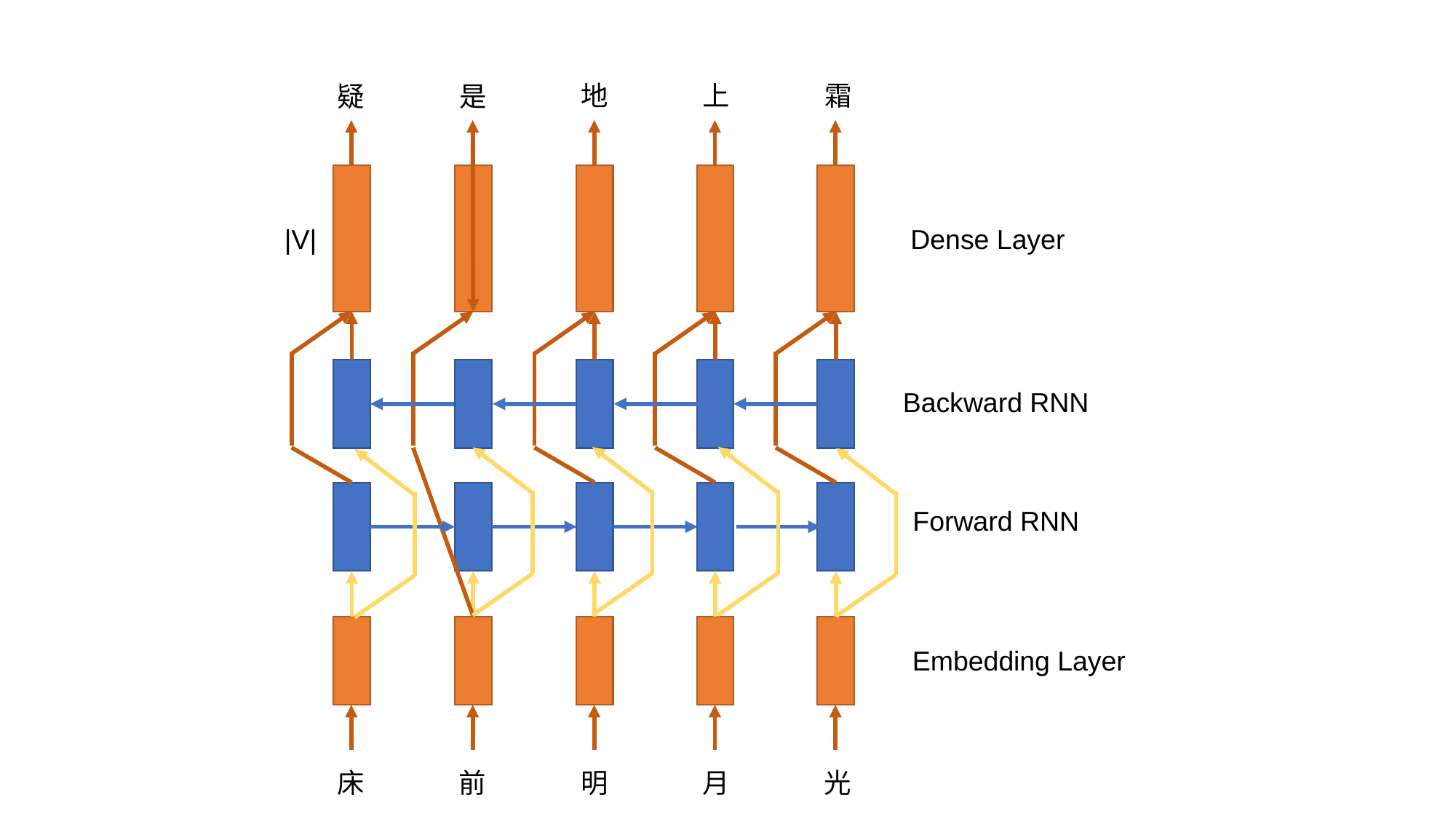

地
上
霜
疑
是

|V|
Dense Layer

Backward RNN

Forward RNN

Embedding Layer
明
月
光
床
前